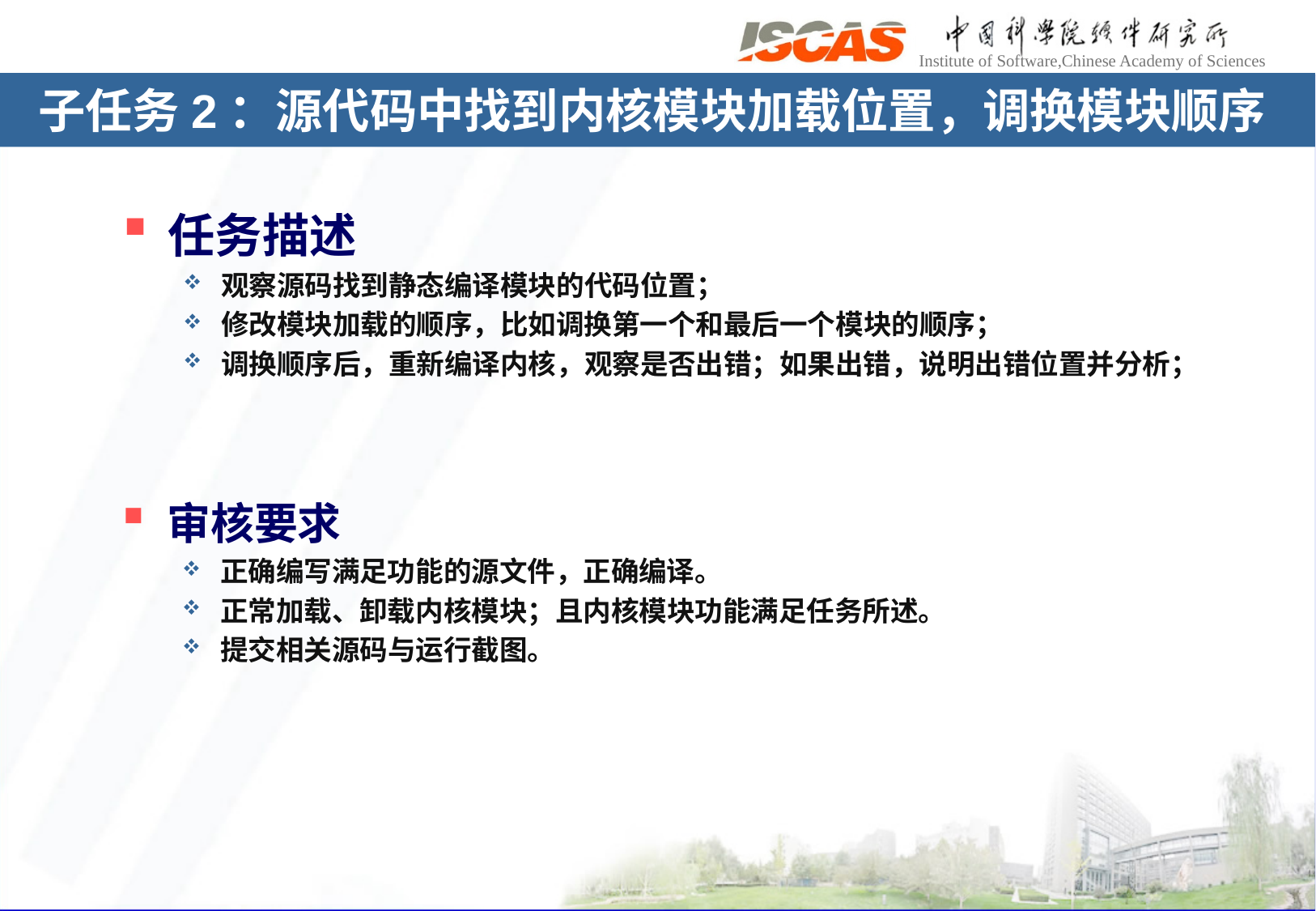

# 子任务2：源代码中找到内核模块加载位置，调换模块顺序
任务描述
观察源码找到静态编译模块的代码位置；
修改模块加载的顺序，比如调换第一个和最后一个模块的顺序；
调换顺序后，重新编译内核，观察是否出错；如果出错，说明出错位置并分析；
审核要求
正确编写满足功能的源文件，正确编译。
正常加载、卸载内核模块；且内核模块功能满足任务所述。
提交相关源码与运行截图。